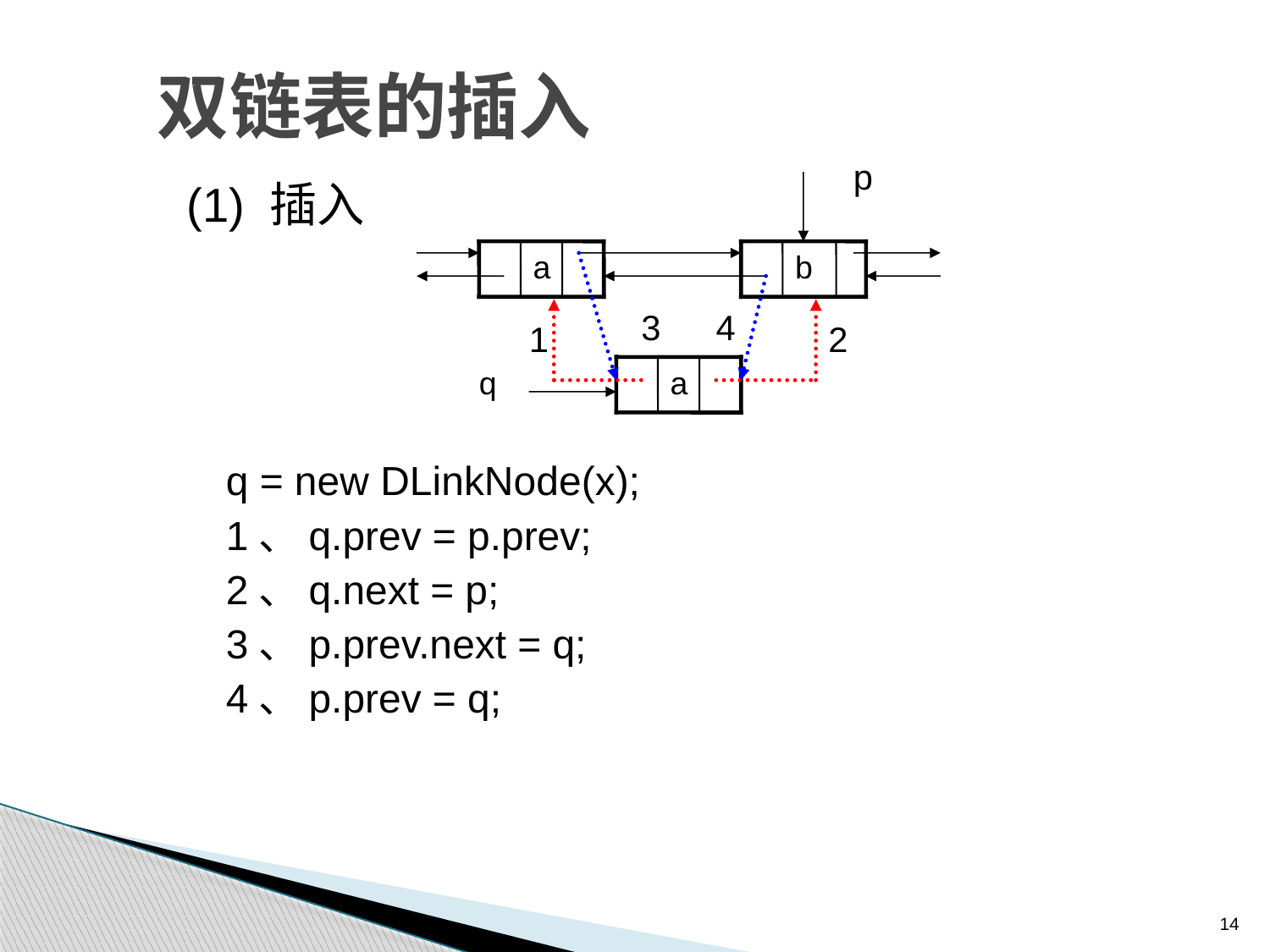

# 双链表的插入
p

a

b

a

q
3
4
1
2
(1) 插入

q = new DLinkNode(x);
1、q.prev = p.prev;
2、q.next = p;
3、p.prev.next = q;
4、p.prev = q;
14